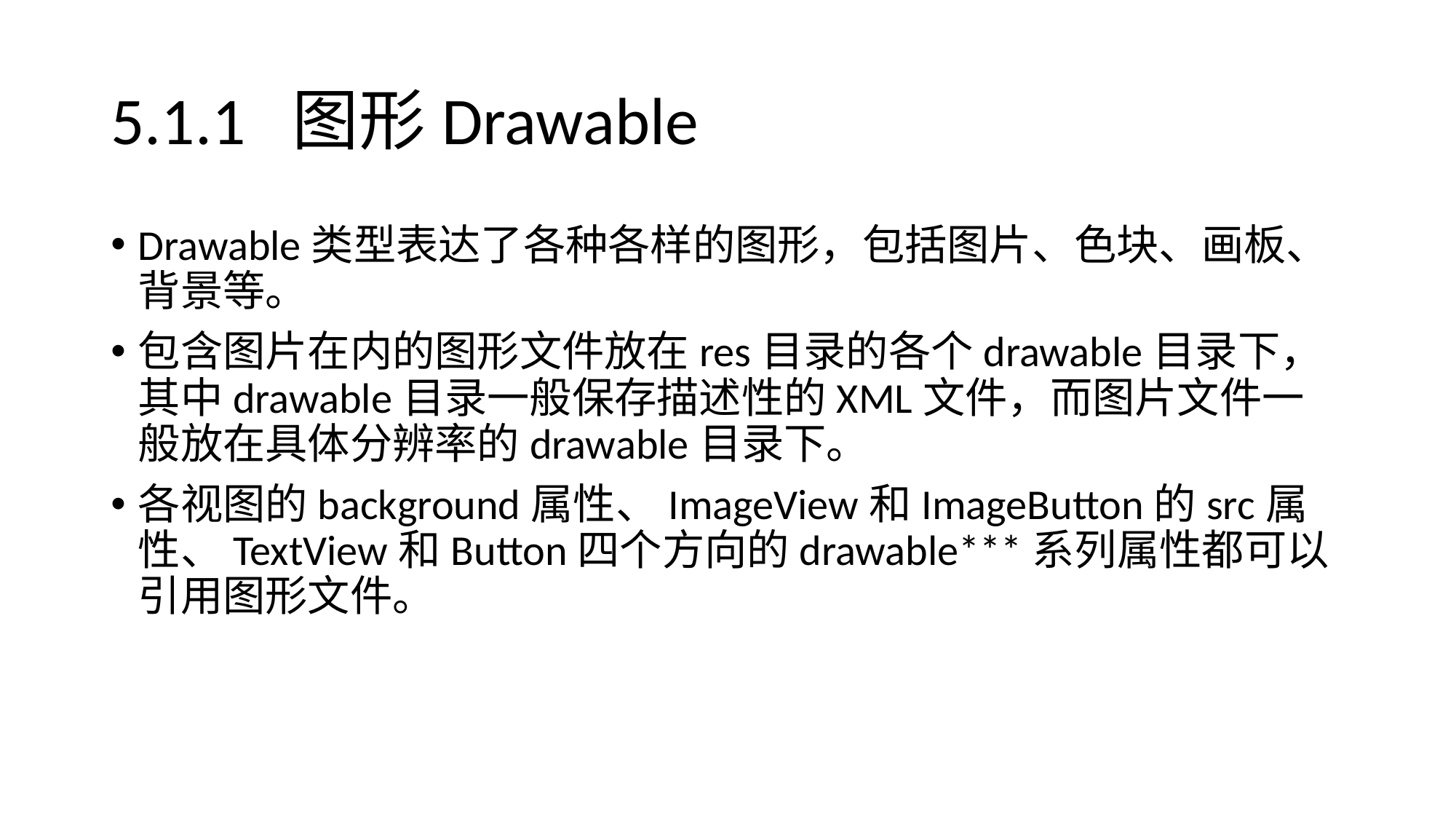

# 5.1.1  图形Drawable
Drawable类型表达了各种各样的图形，包括图片、色块、画板、背景等。
包含图片在内的图形文件放在res目录的各个drawable目录下，其中drawable目录一般保存描述性的XML文件，而图片文件一般放在具体分辨率的drawable目录下。
各视图的background属性、ImageView和ImageButton的src属性、TextView和Button四个方向的drawable***系列属性都可以引用图形文件。